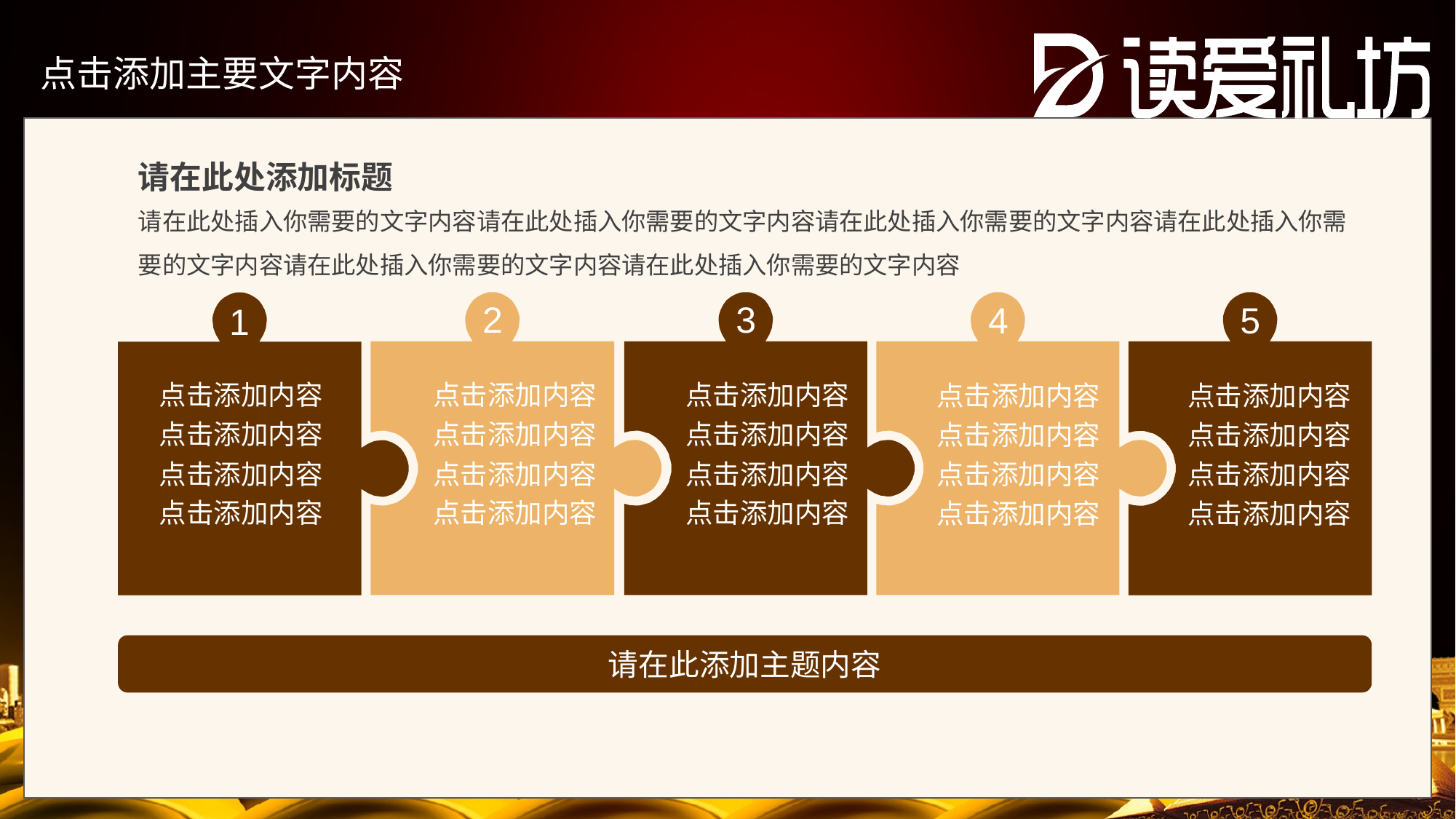

请在此处添加标题
请在此处插入你需要的文字内容请在此处插入你需要的文字内容请在此处插入你需要的文字内容请在此处插入你需要的文字内容请在此处插入你需要的文字内容请在此处插入你需要的文字内容

2
3
4
5
1
点击添加内容点击添加内容点击添加内容点击添加内容
点击添加内容点击添加内容点击添加内容点击添加内容
点击添加内容点击添加内容点击添加内容点击添加内容
点击添加内容点击添加内容点击添加内容点击添加内容
点击添加内容点击添加内容点击添加内容点击添加内容
请在此添加主题内容